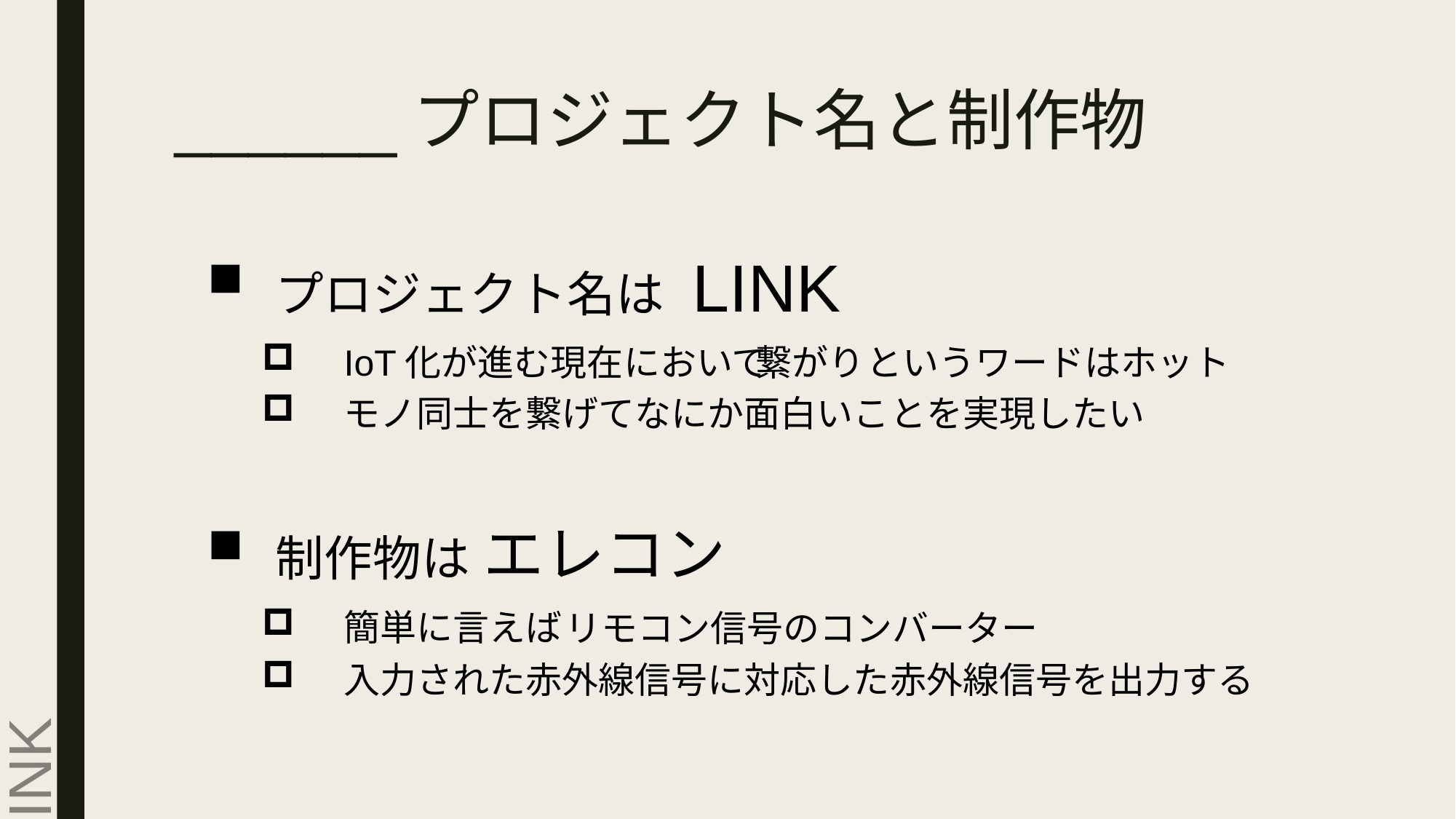

# ______プロジェクト名と制作物
プロジェクト名は LINK

IoT化が進む現在において            というワードはホット

モノ同士を繋げてなにか面白いことを実現したい
繋がり
制作物は エレコン

簡単に言えば

入力された赤外線信号に対応した赤外線信号を出力する
INK
リモコン信号のコンバーター